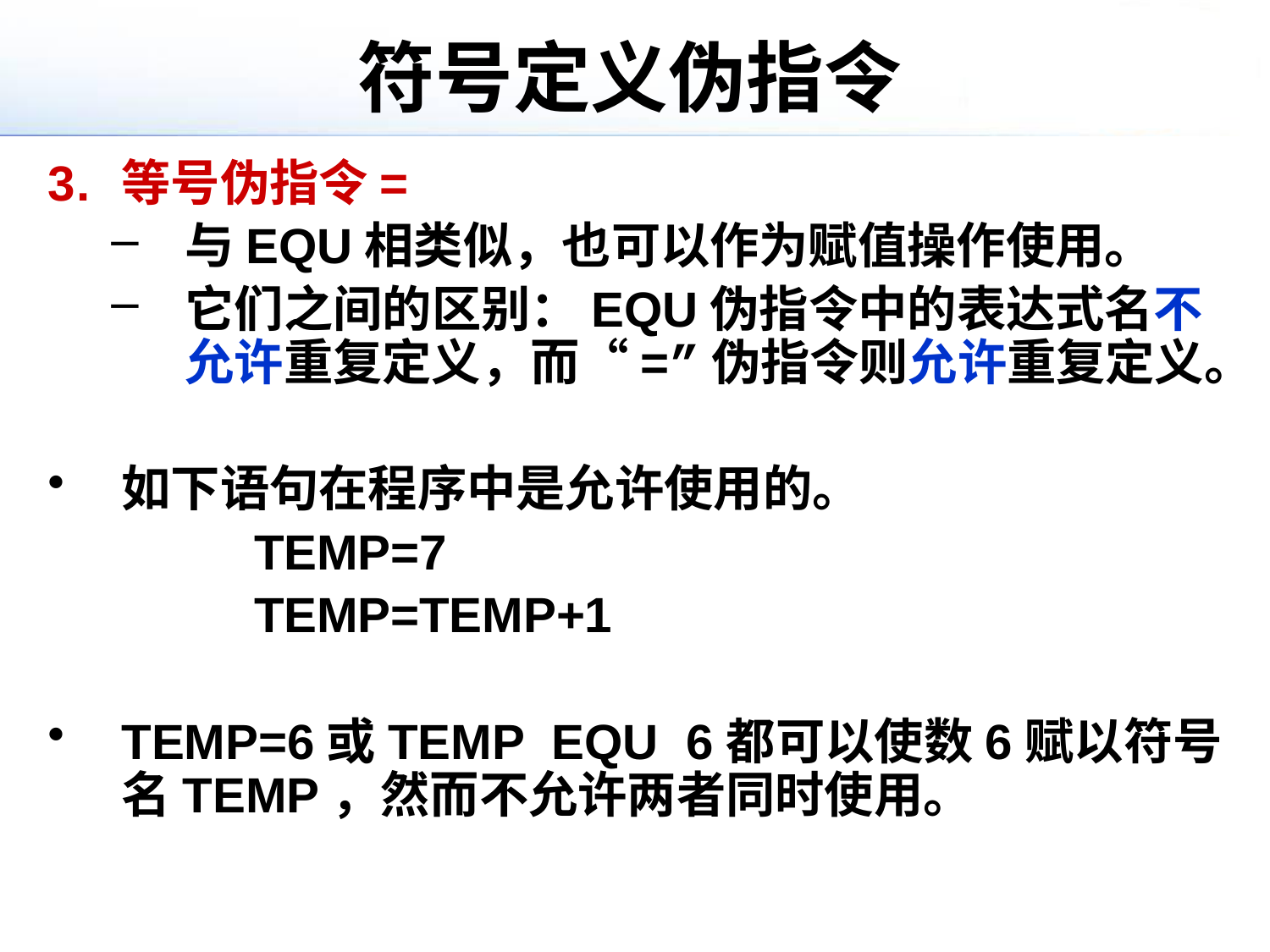

# 符号定义伪指令
等号伪指令=
与EQU相类似，也可以作为赋值操作使用。
它们之间的区别：EQU伪指令中的表达式名不允许重复定义，而“=”伪指令则允许重复定义。

如下语句在程序中是允许使用的。
               TEMP=7
               TEMP=TEMP+1

TEMP=6或TEMP  EQU  6都可以使数6赋以符号名TEMP，然而不允许两者同时使用。